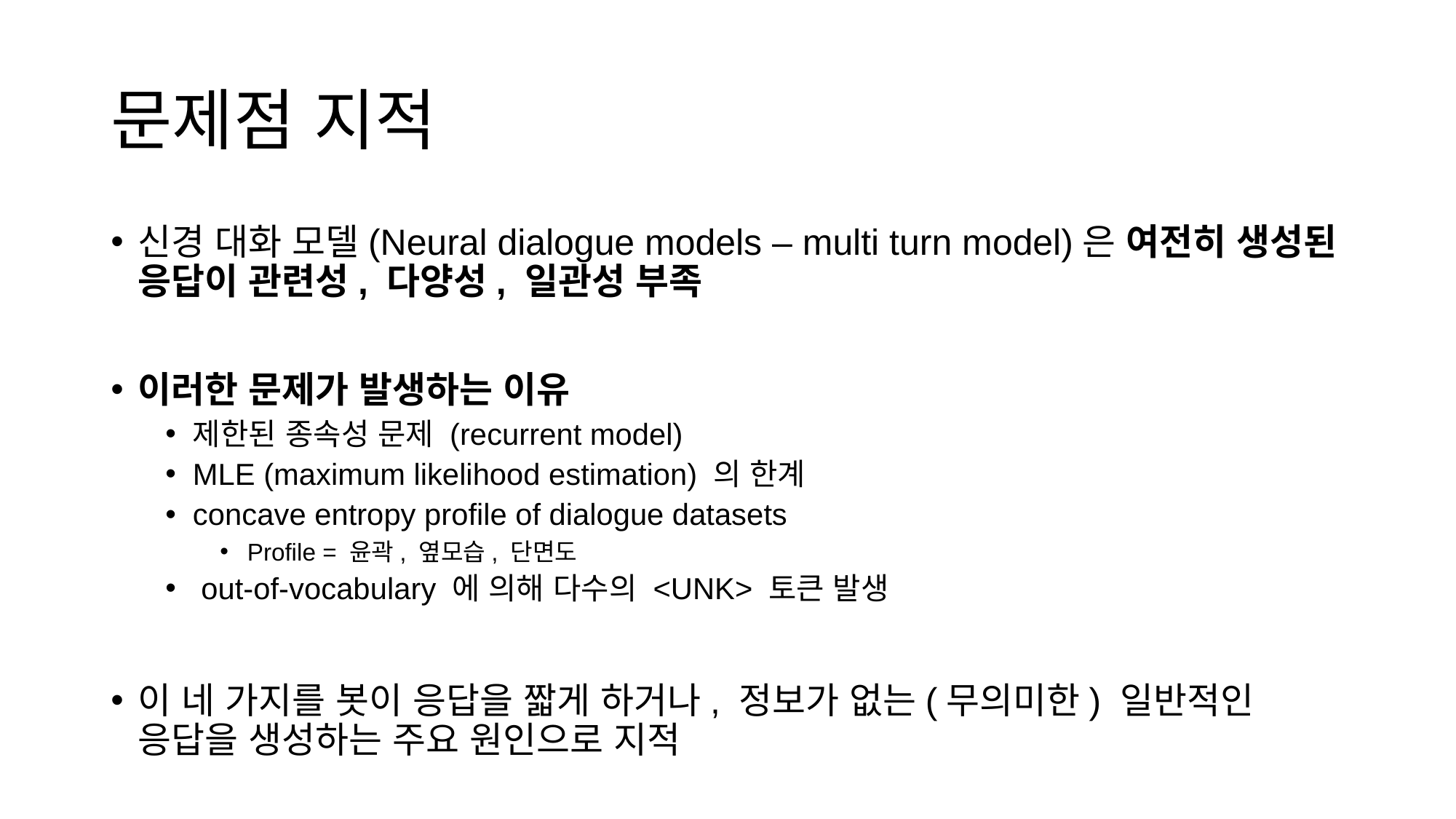

# 문제점 지적
신경 대화 모델(Neural dialogue models – multi turn model)은 여전히 생성된 응답이 ​​관련성, 다양성, 일관성 부족

이러한 문제가 발생하는 이유
제한된 종속성 문제 (recurrent model)
MLE (maximum likelihood estimation) 의 한계
concave entropy profile of dialogue datasets
Profile = 윤곽, 옆모습, 단면도
 out-of-vocabulary 에 의해 다수의 <UNK> 토큰 발생

이 네 가지를 봇이 응답을 짧게 하거나, 정보가 없는(무의미한) 일반적인 응답을 생성하는 주요 원인으로 지적